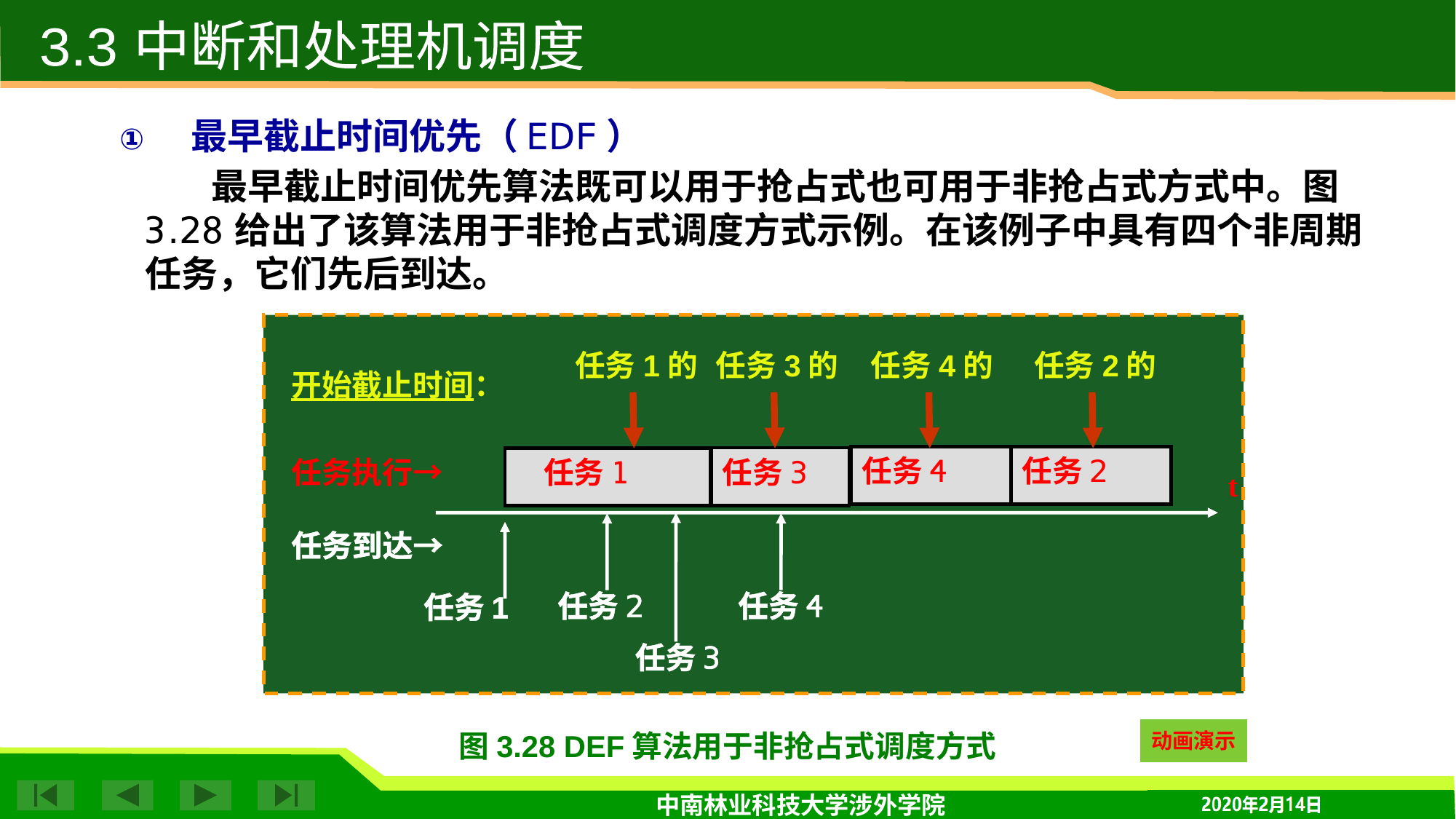

3.3 中断和处理机调度
 最早截止时间优先（EDF）
       最早截止时间优先算法既可以用于抢占式也可用于非抢占式方式中。图3.28给出了该算法用于非抢占式调度方式示例。在该例子中具有四个非周期任务，它们先后到达。

任务1的

任务3的

任务4的

任务2的

开始截止时间：

任务4
任务2
任务3
任务执行→

任务到达→
   任务1
t

任务2
任务4
任务1
任务3
动画演示
图3.28 DEF算法用于非抢占式调度方式